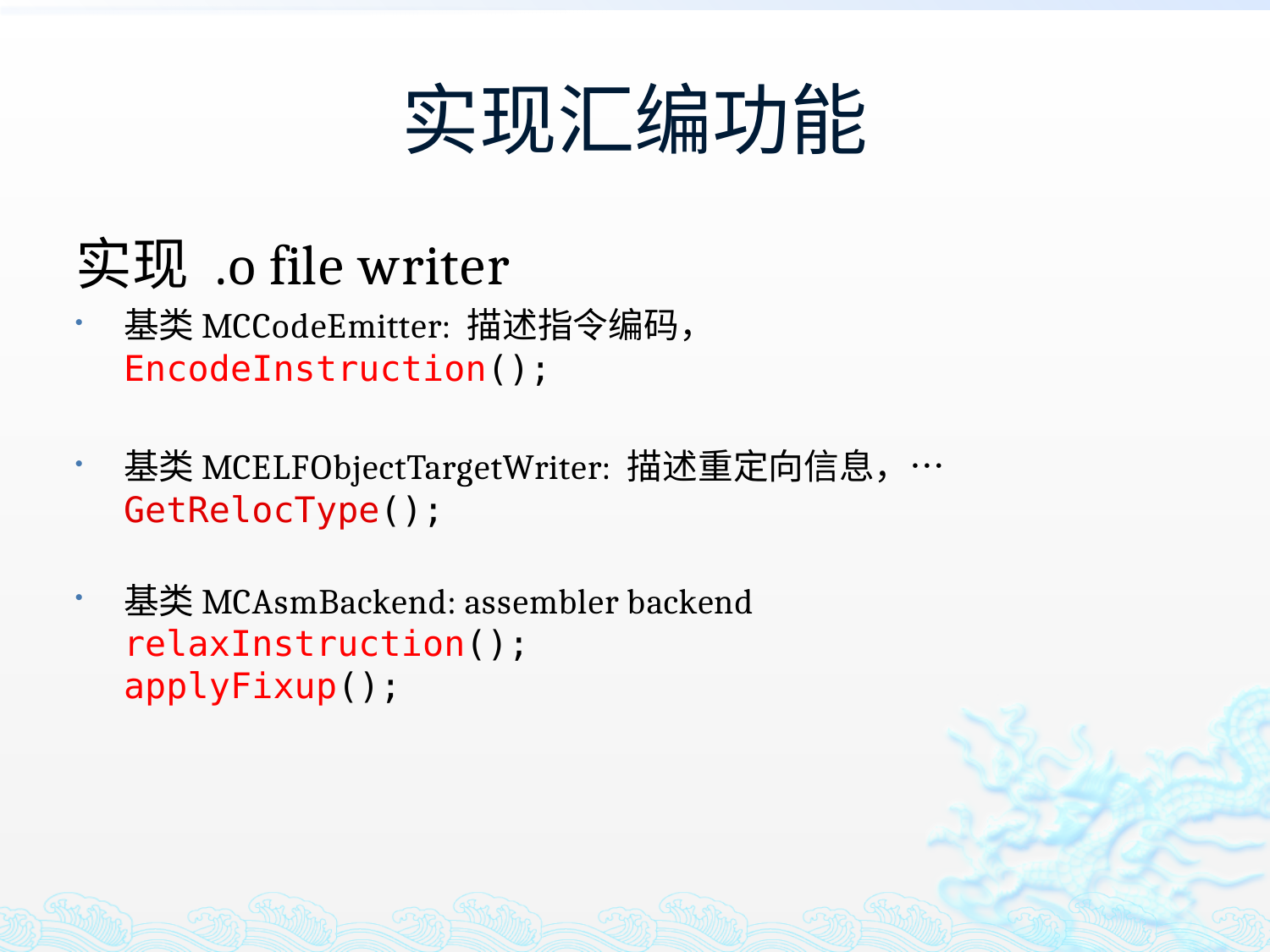

# 实现汇编功能
实现 .o file writer
基类MCCodeEmitter: 描述指令编码，
EncodeInstruction();

基类MCELFObjectTargetWriter: 描述重定向信息，…
GetRelocType();
基类MCAsmBackend: assembler backend
relaxInstruction();
applyFixup();